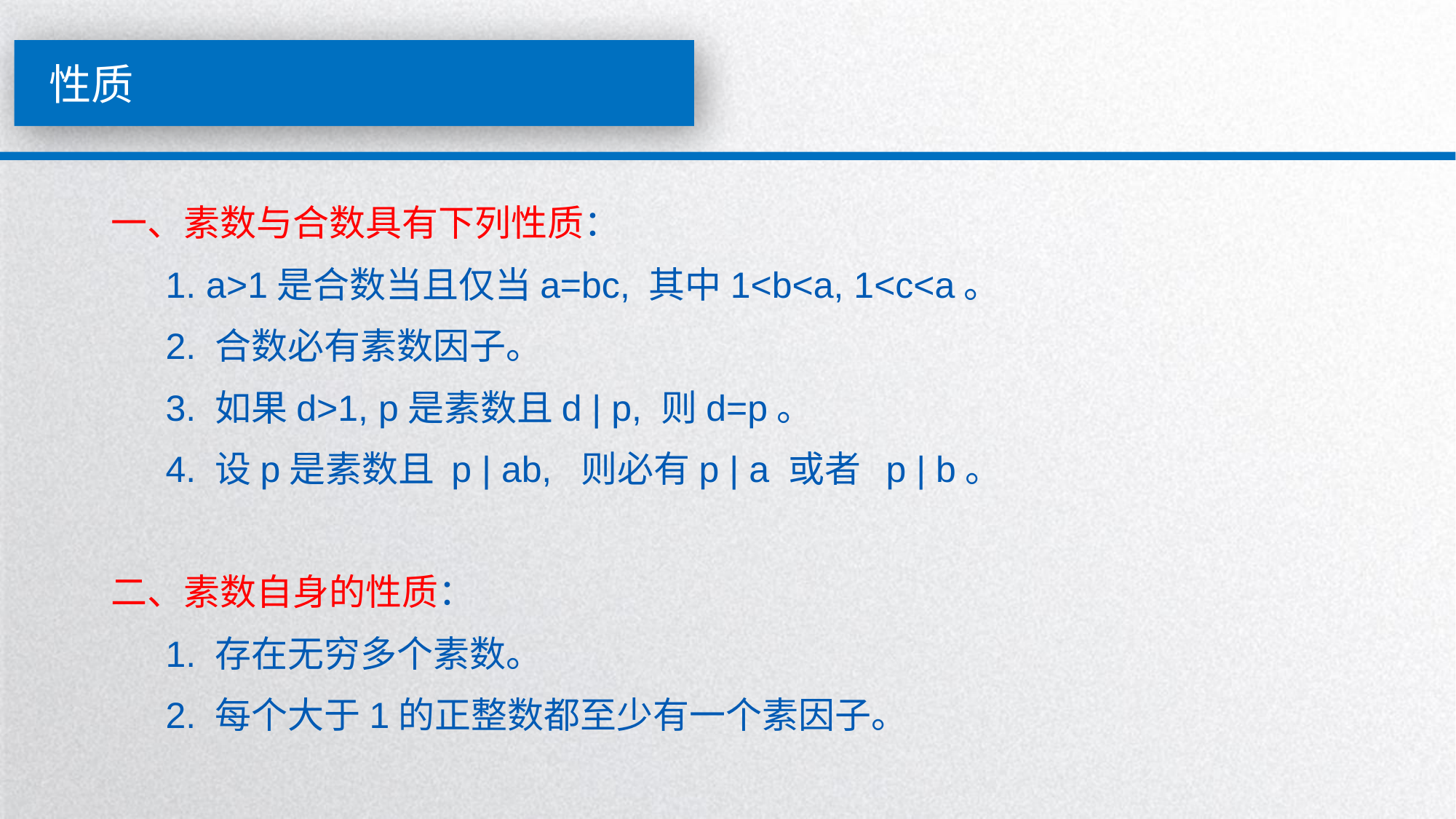

性质
一、素数与合数具有下列性质：
1. a>1是合数当且仅当a=bc, 其中1<b<a, 1<c<a。
2. 合数必有素数因子。
3. 如果d>1, p是素数且d | p, 则d=p。
4. 设p是素数且 p | ab,  则必有p | a 或者  p | b。

二、素数自身的性质：
1. 存在无穷多个素数。
2. 每个大于1的正整数都至少有一个素因子。